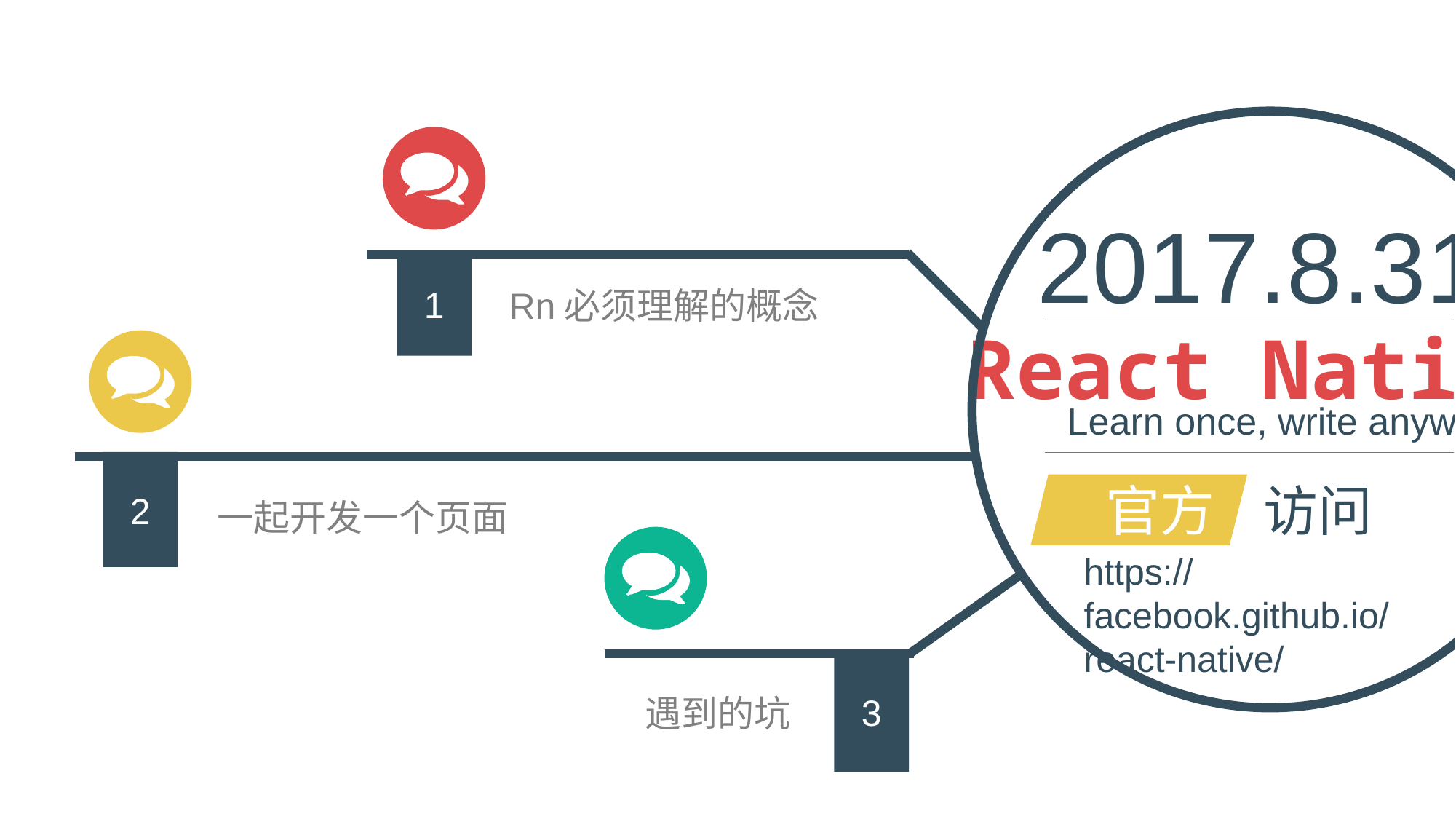

2017.8.31
1
Rn必须理解的概念
React Native

Learn once, write anywhere
2
官方    访问

一起开发一个页面

https://facebook.github.io/react-native/

3
遇到的坑